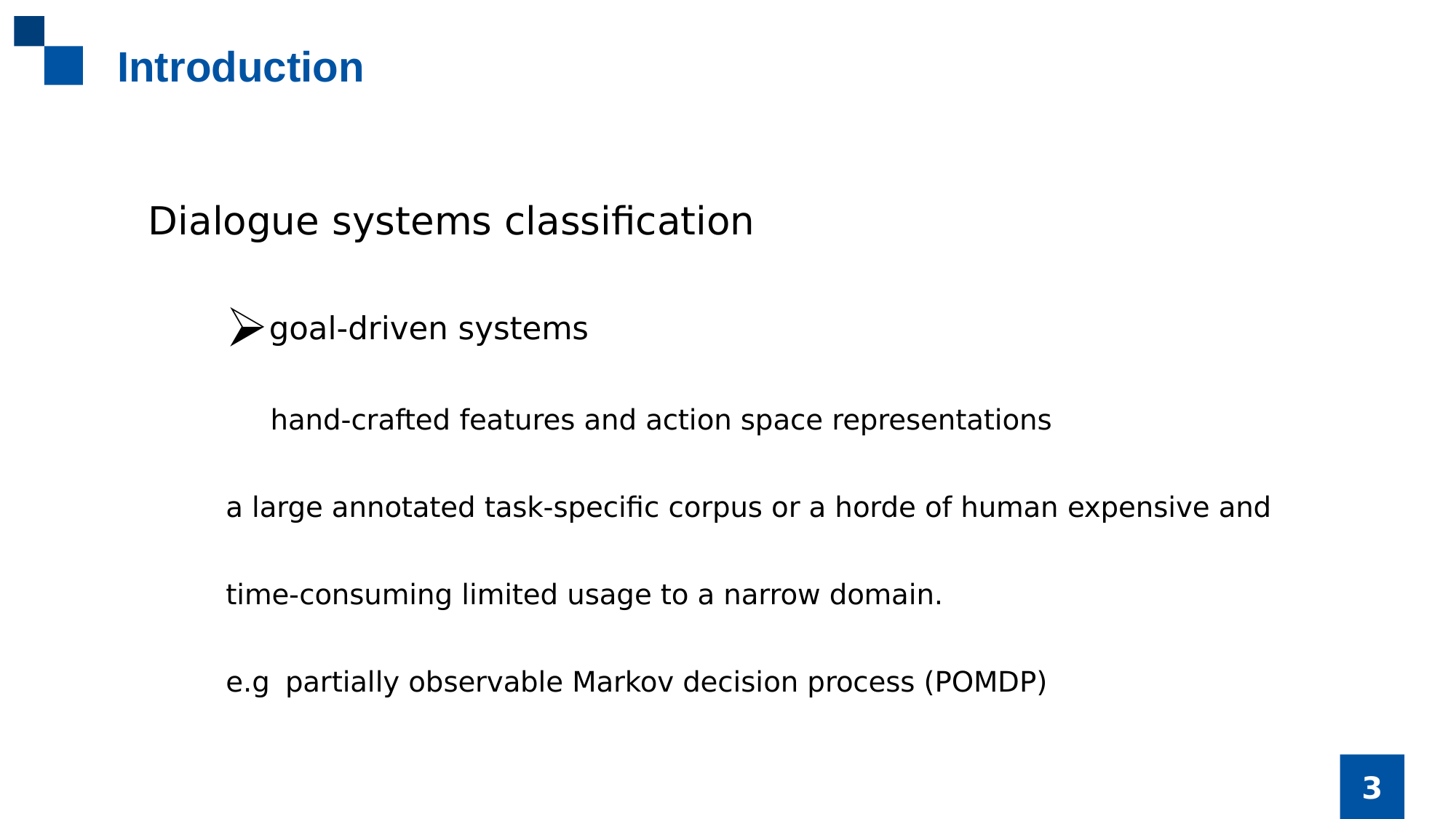

Introduction
最     Dialogue systems classification作
goal-driven systems
     hand-crafted features and action space representations
a large annotated task-specific corpus or a horde of human expensive and time-consuming limited usage to a narrow domain.
e.g partially observable Markov decision process (POMDP)
有些懈怠，事情比较多比较杂，搅在一起让人丧失了动力
3